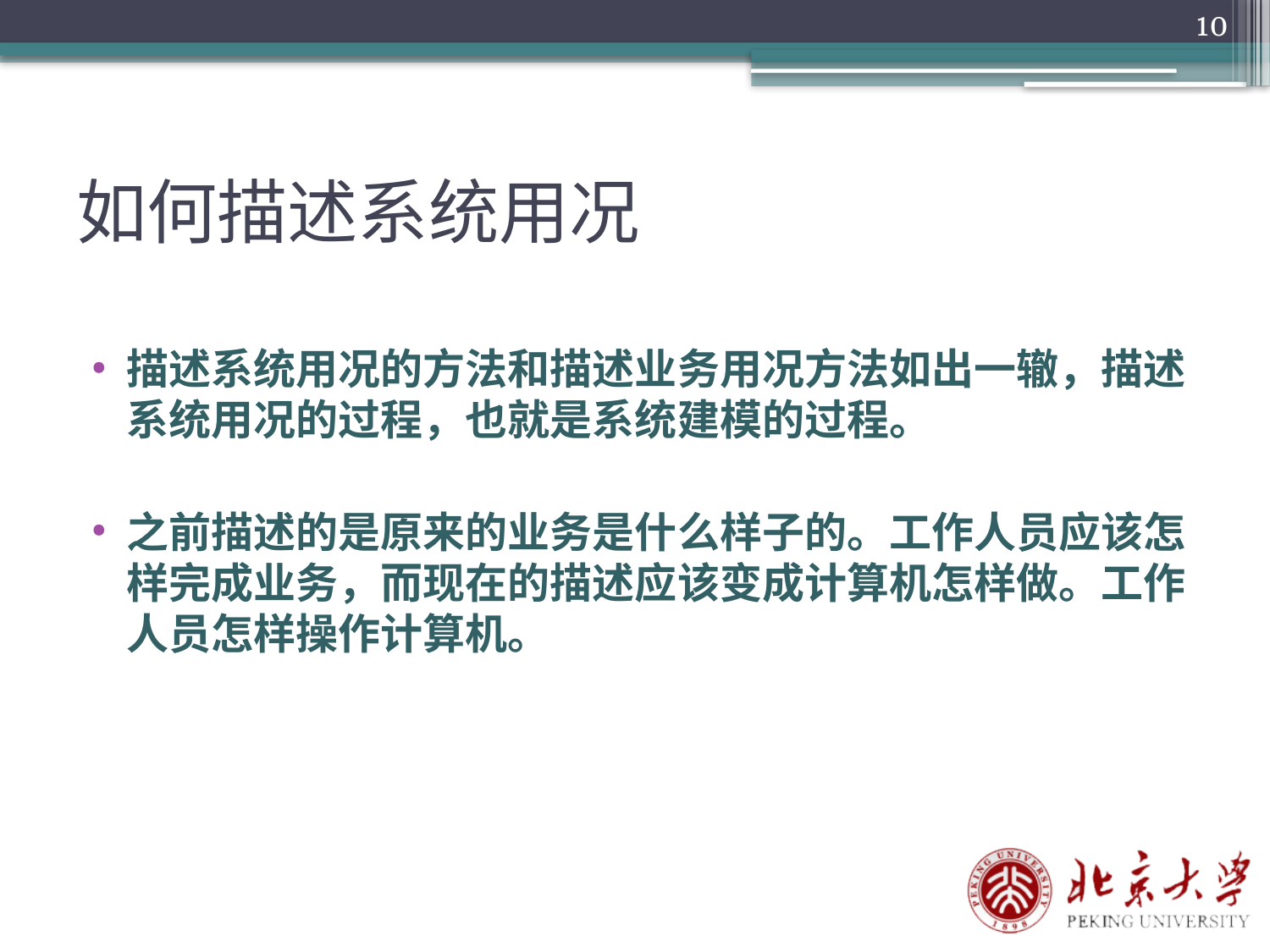

10
# 如何描述系统用况
描述系统用况的方法和描述业务用况方法如出一辙，描述系统用况的过程，也就是系统建模的过程。

之前描述的是原来的业务是什么样子的。工作人员应该怎样完成业务，而现在的描述应该变成计算机怎样做。工作人员怎样操作计算机。